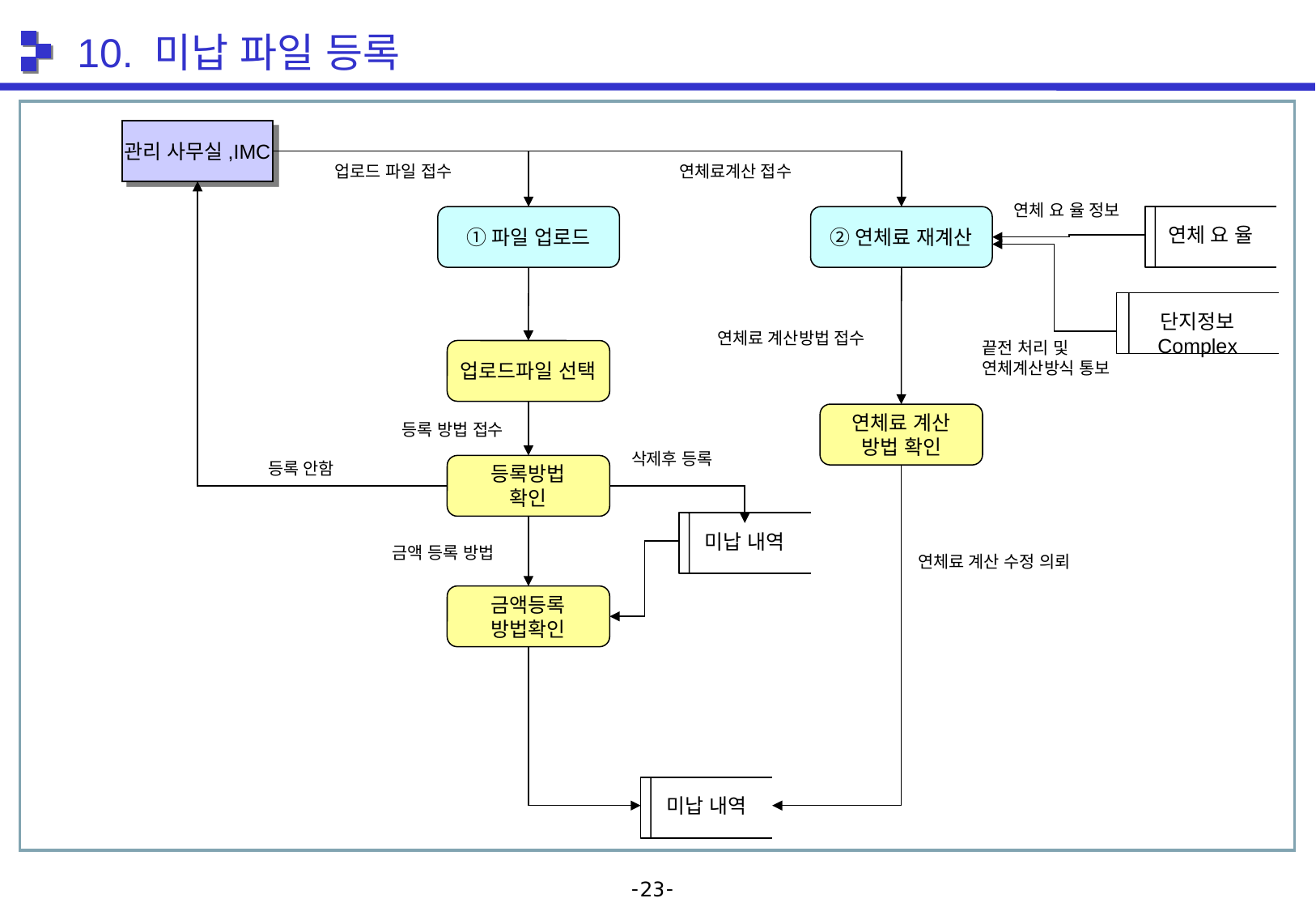

10. 미납 파일 등록

관리 사무실,IMC
업로드 파일 접수
연체료계산 접수
연체 요 율 정보
①파일 업로드
②연체료 재계산

연체 요 율

단지정보
Complex

연체료 계산방법 접수
끝전 처리 및 연체계산방식 통보
업로드파일 선택
연체료 계산
방법 확인
등록 방법 접수
삭제후 등록
등록 안함
등록방법
확인

미납 내역

금액 등록 방법
연체료 계산 수정 의뢰
금액등록
방법확인

미납 내역